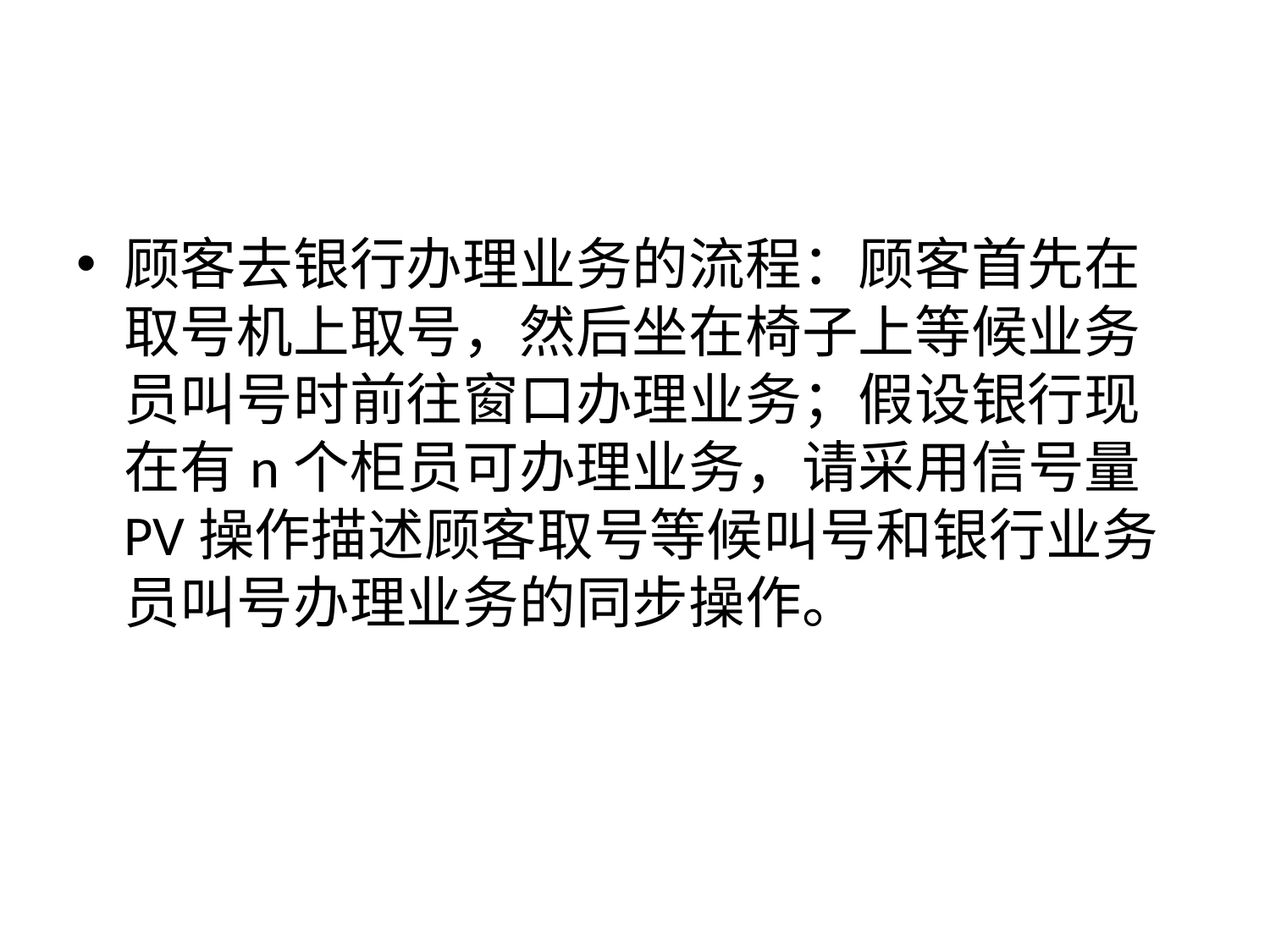

#
顾客去银行办理业务的流程：顾客首先在取号机上取号，然后坐在椅子上等候业务员叫号时前往窗口办理业务；假设银行现在有n个柜员可办理业务，请采用信号量PV操作描述顾客取号等候叫号和银行业务员叫号办理业务的同步操作。